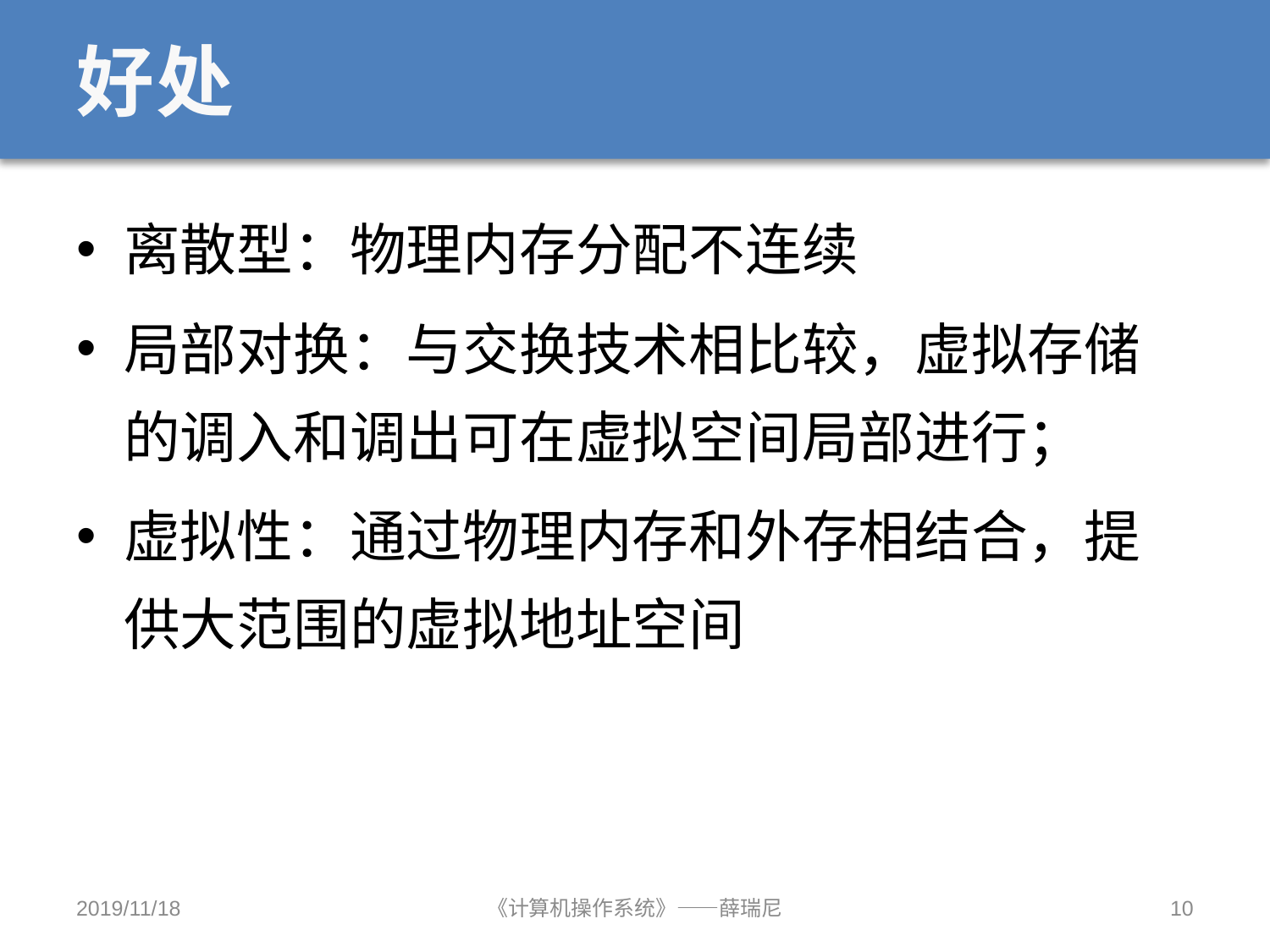

# 好处
离散型：物理内存分配不连续
局部对换：与交换技术相比较，虚拟存储的调入和调出可在虚拟空间局部进行；
虚拟性：通过物理内存和外存相结合，提供大范围的虚拟地址空间
2019/11/18
《计算机操作系统》——薛瑞尼
10